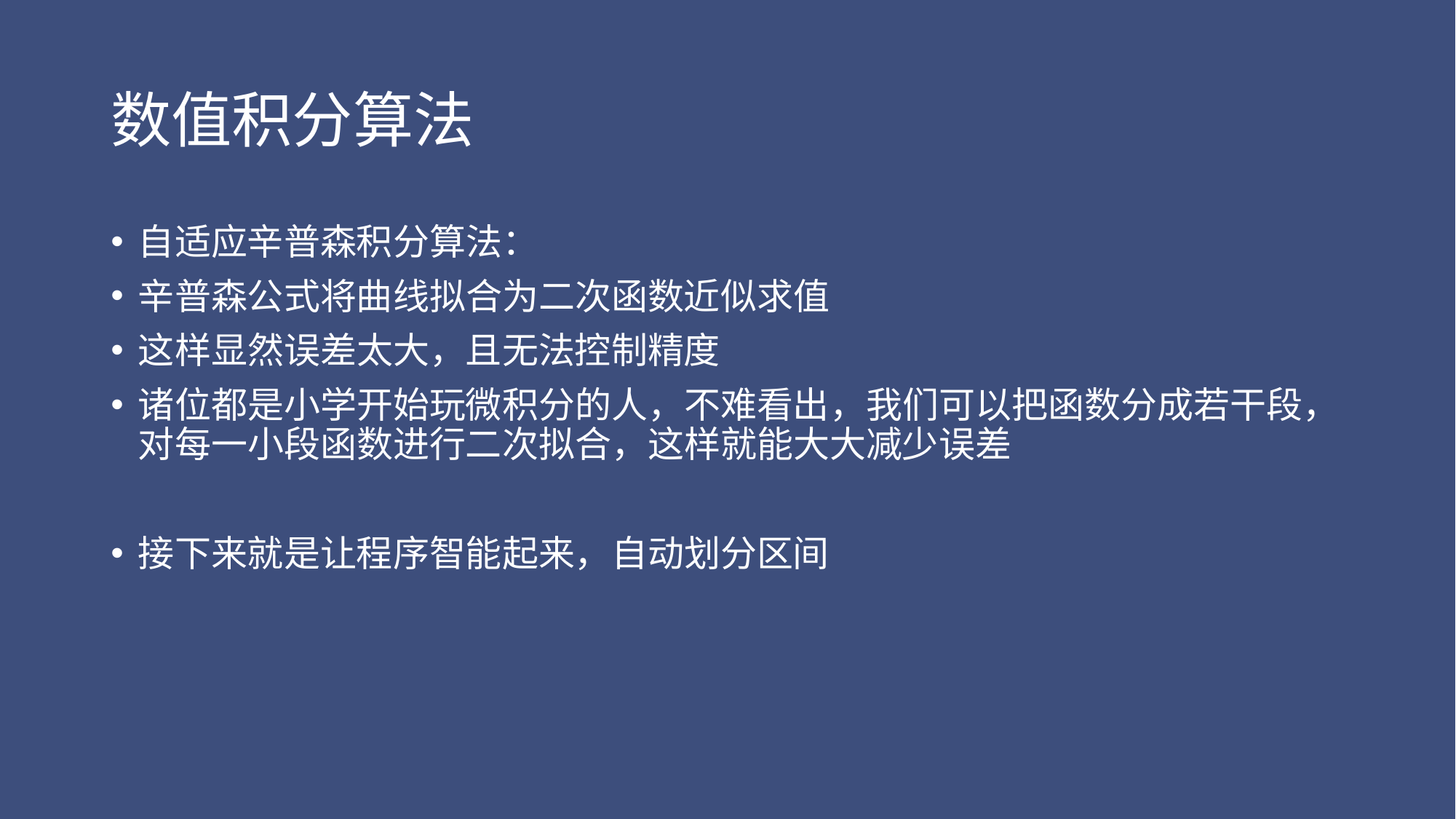

# 数值积分算法
自适应辛普森积分算法：
辛普森公式将曲线拟合为二次函数近似求值
这样显然误差太大，且无法控制精度
诸位都是小学开始玩微积分的人，不难看出，我们可以把函数分成若干段，对每一小段函数进行二次拟合，这样就能大大减少误差

接下来就是让程序智能起来，自动划分区间